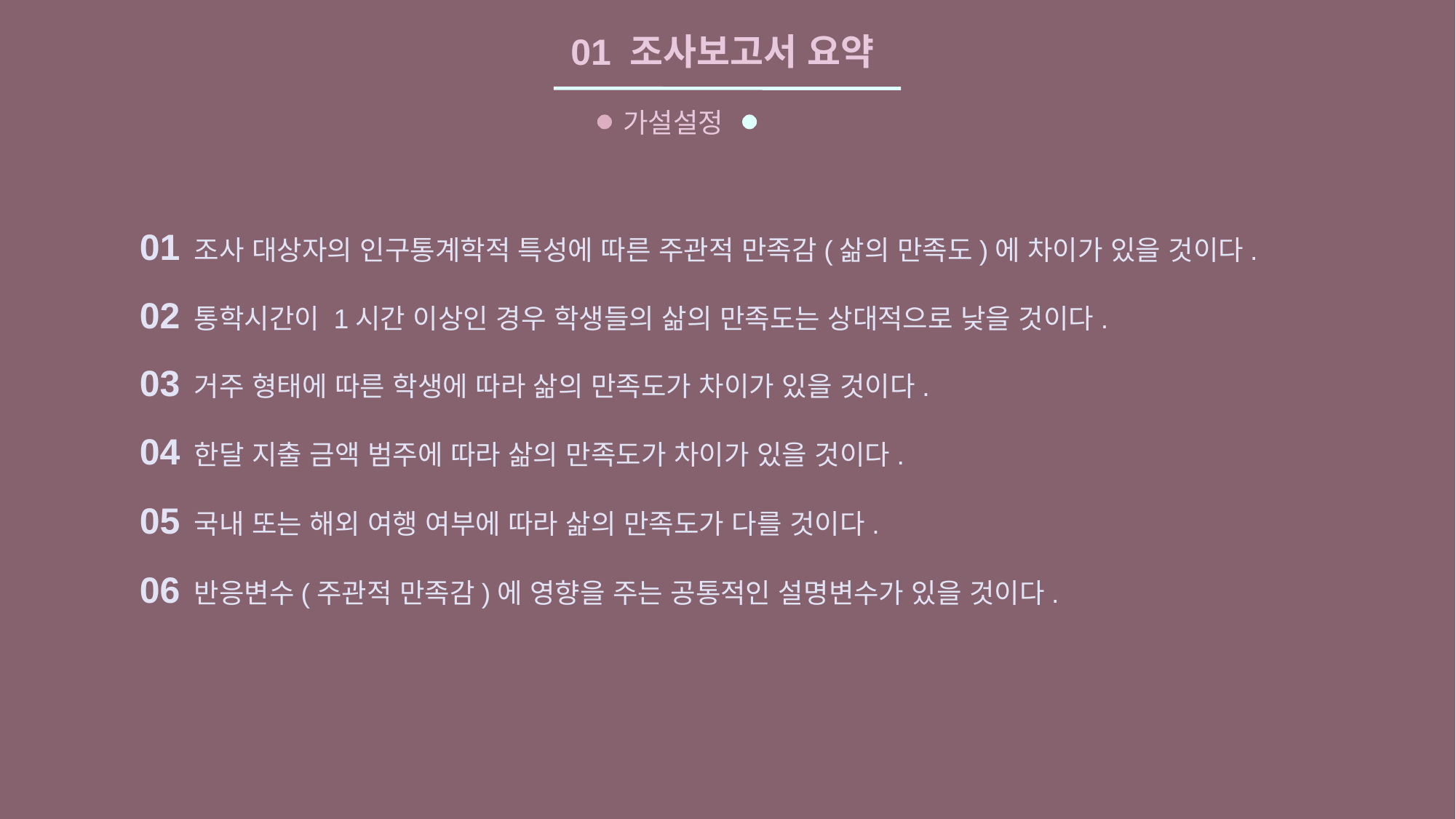

01 조사보고서 요약
가설설정

01 조사 대상자의 인구통계학적 특성에 따른 주관적 만족감(삶의 만족도)에 차이가 있을 것이다.
02 통학시간이 1시간 이상인 경우 학생들의 삶의 만족도는 상대적으로 낮을 것이다.
03 거주 형태에 따른 학생에 따라 삶의 만족도가 차이가 있을 것이다.
04 한달 지출 금액 범주에 따라 삶의 만족도가 차이가 있을 것이다.
05 국내 또는 해외 여행 여부에 따라 삶의 만족도가 다를 것이다.
06 반응변수(주관적 만족감)에 영향을 주는 공통적인 설명변수가 있을 것이다.